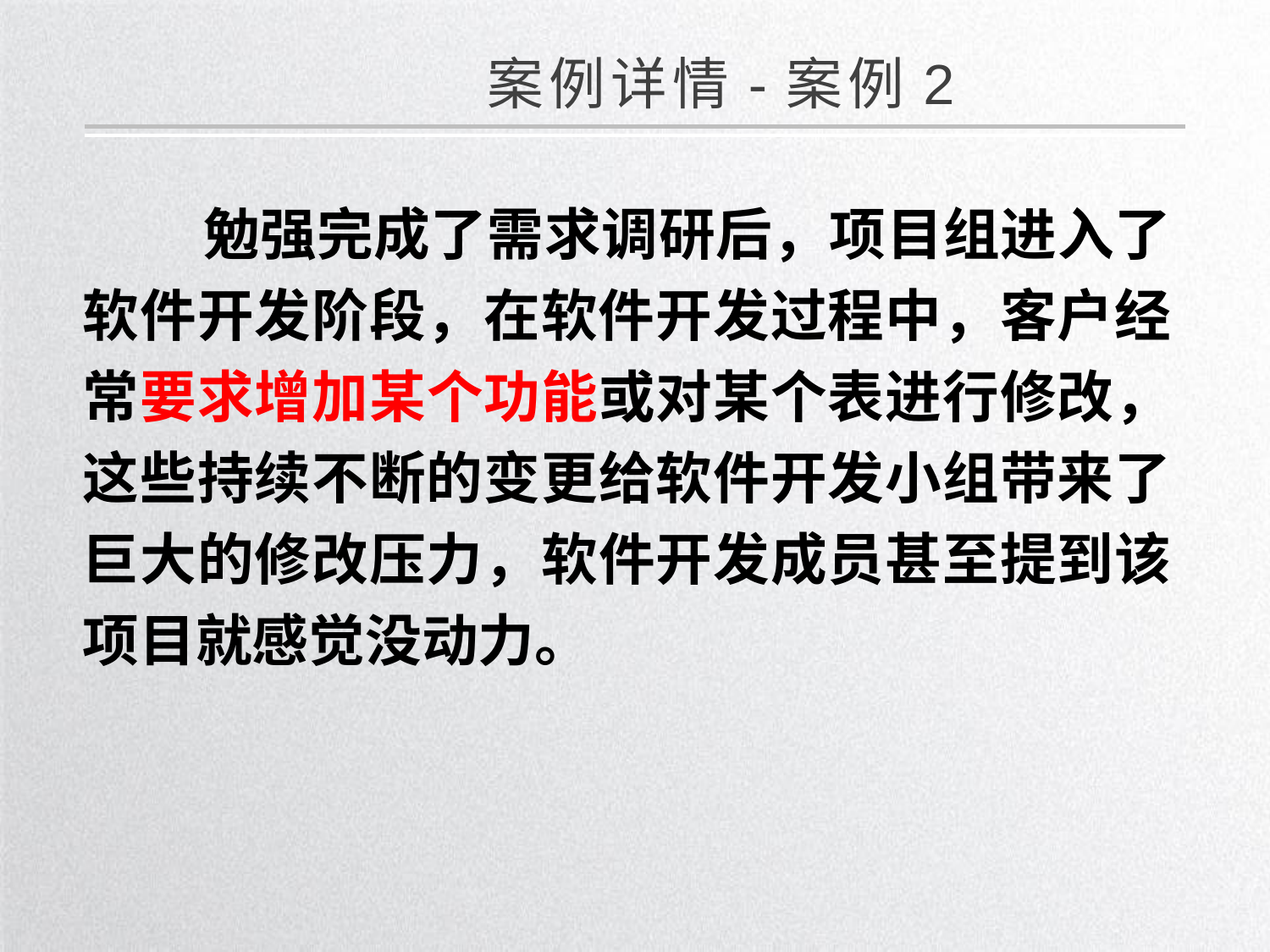

案例详情-案例2
           勉强完成了需求调研后，项目组进入了软件开发阶段，在软件开发过程中，客户经常要求增加某个功能或对某个表进行修改，这些持续不断的变更给软件开发小组带来了巨大的修改压力，软件开发成员甚至提到该项目就感觉没动力。